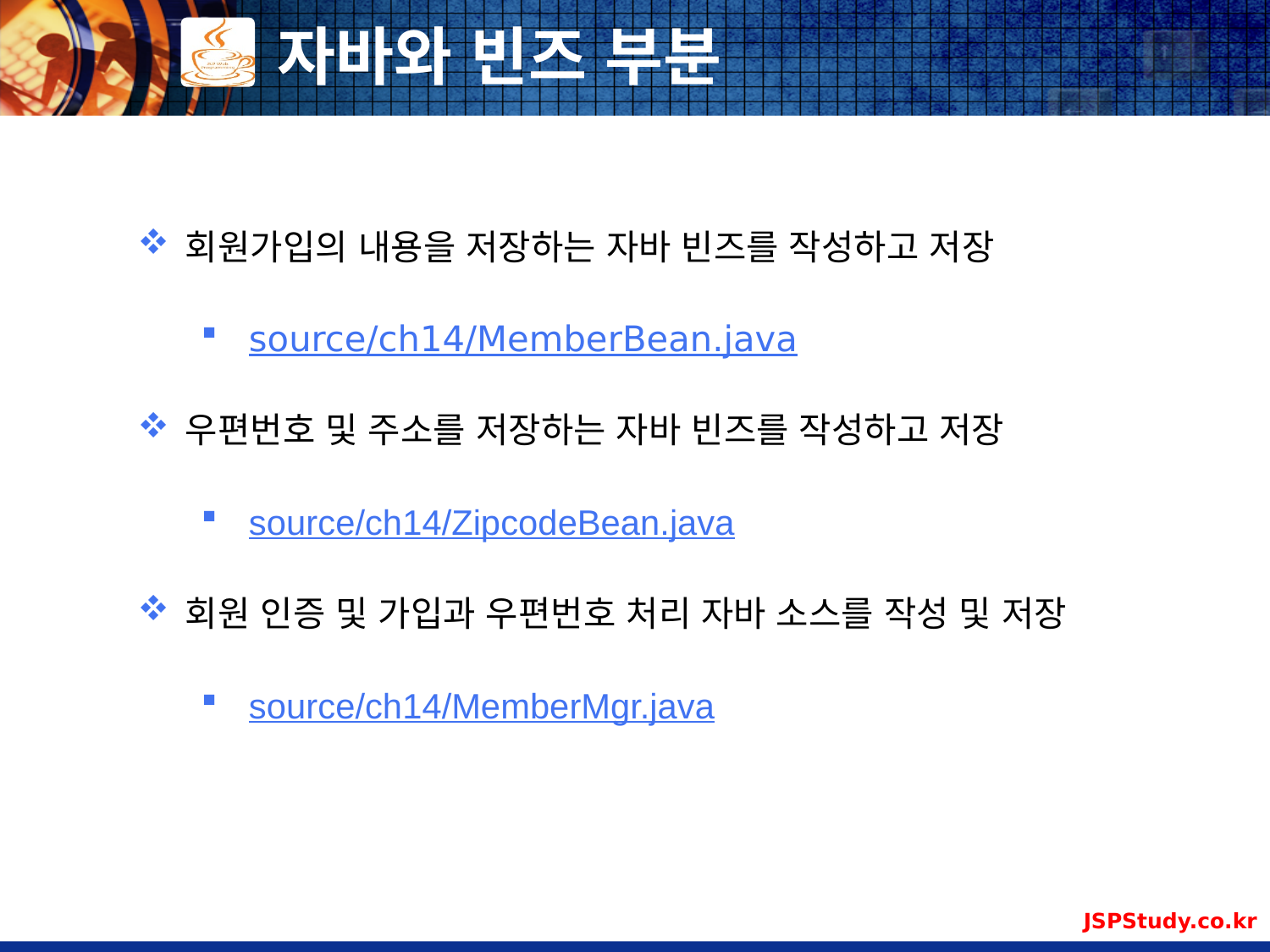

# 자바와 빈즈 부분
회원가입의 내용을 저장하는 자바 빈즈를 작성하고 저장
source/ch14/MemberBean.java
우편번호 및 주소를 저장하는 자바 빈즈를 작성하고 저장
source/ch14/ZipcodeBean.java
회원 인증 및 가입과 우편번호 처리 자바 소스를 작성 및 저장
source/ch14/MemberMgr.java
JSPStudy.co.kr